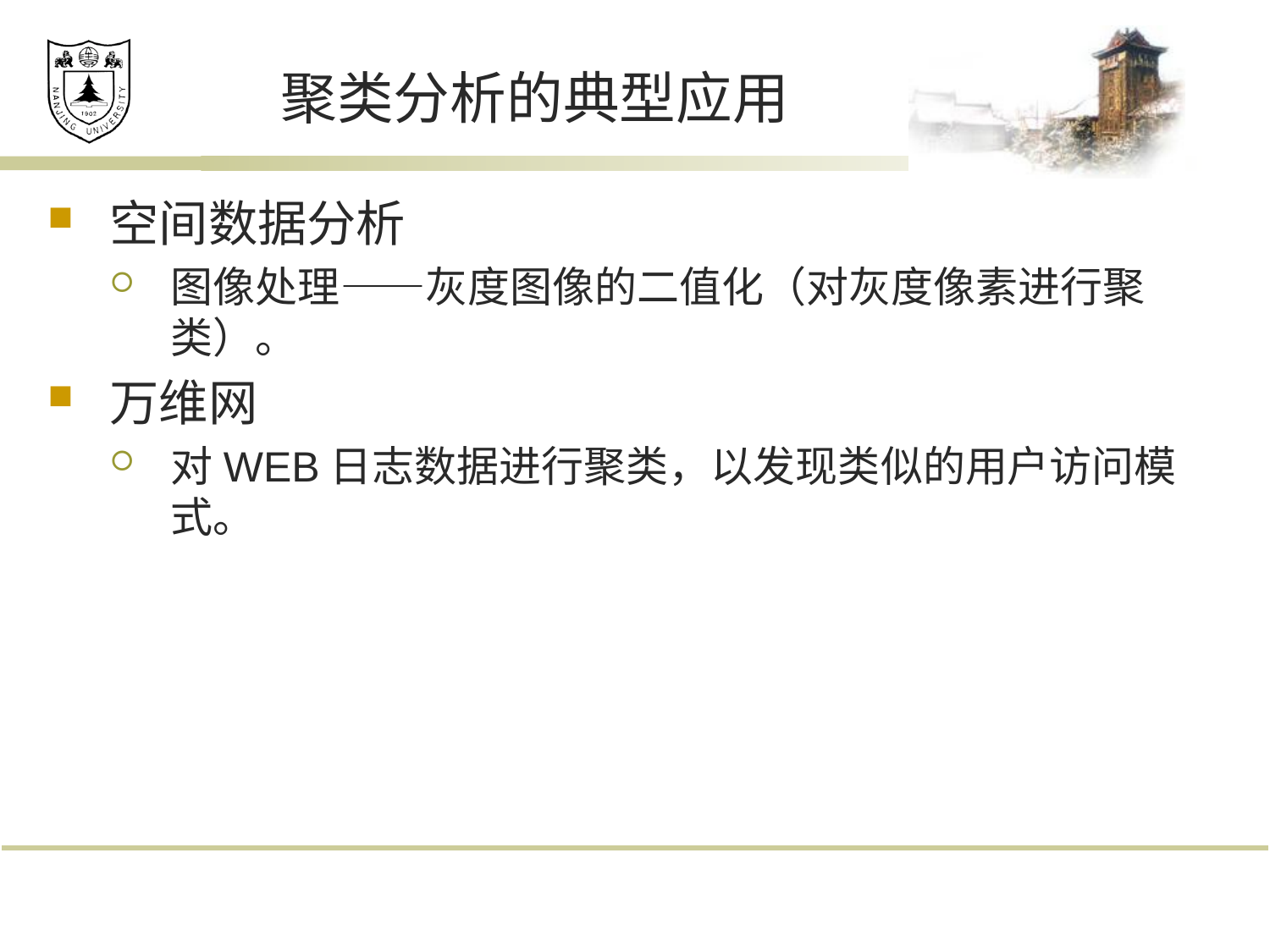

# 聚类分析的典型应用
空间数据分析
图像处理——灰度图像的二值化（对灰度像素进行聚类）。
万维网
对WEB日志数据进行聚类，以发现类似的用户访问模式。